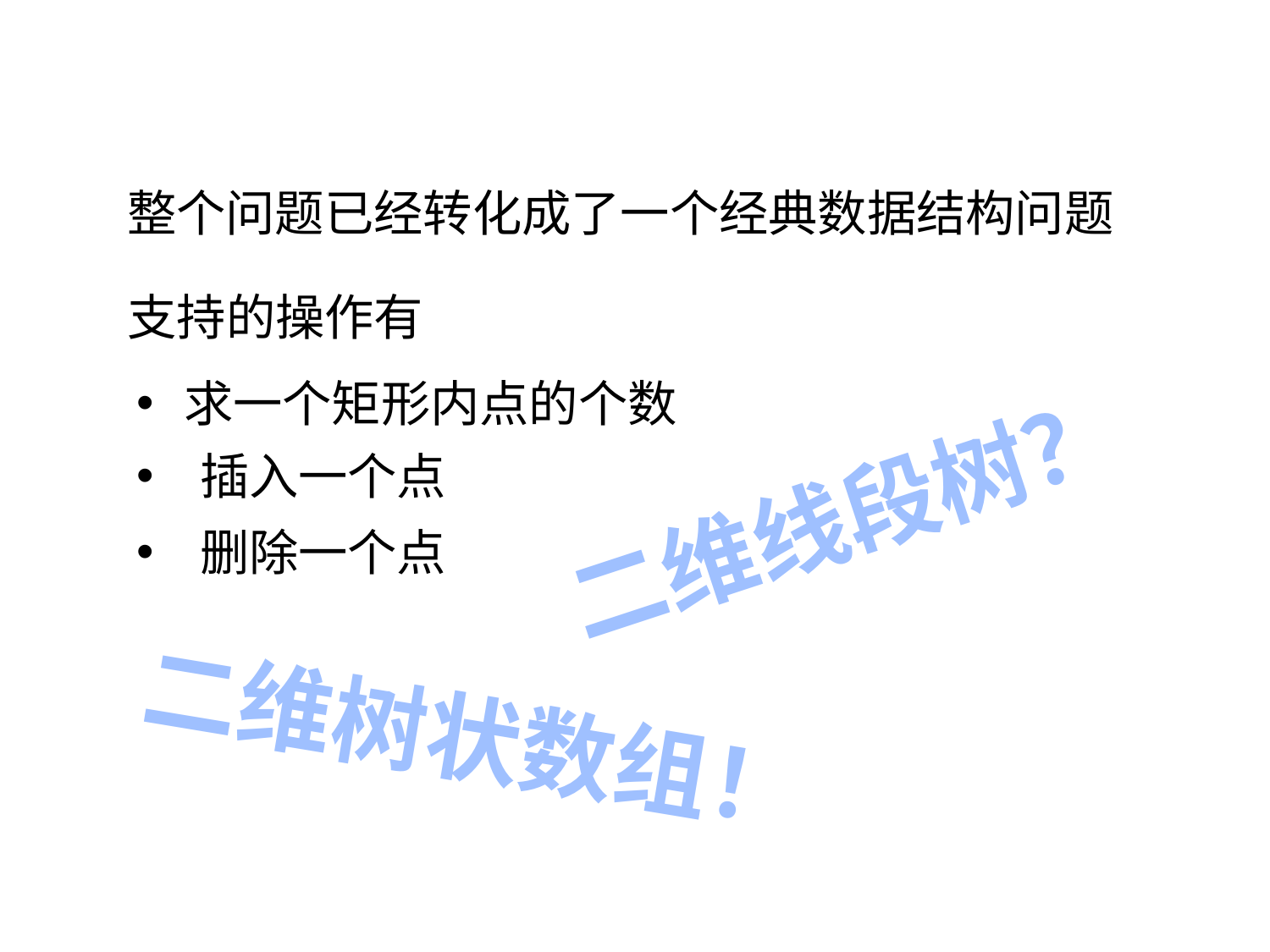

整个问题已经转化成了一个经典数据结构问题
支持的操作有
求一个矩形内点的个数
插入一个点
二维线段树？
删除一个点
二维树状数组！